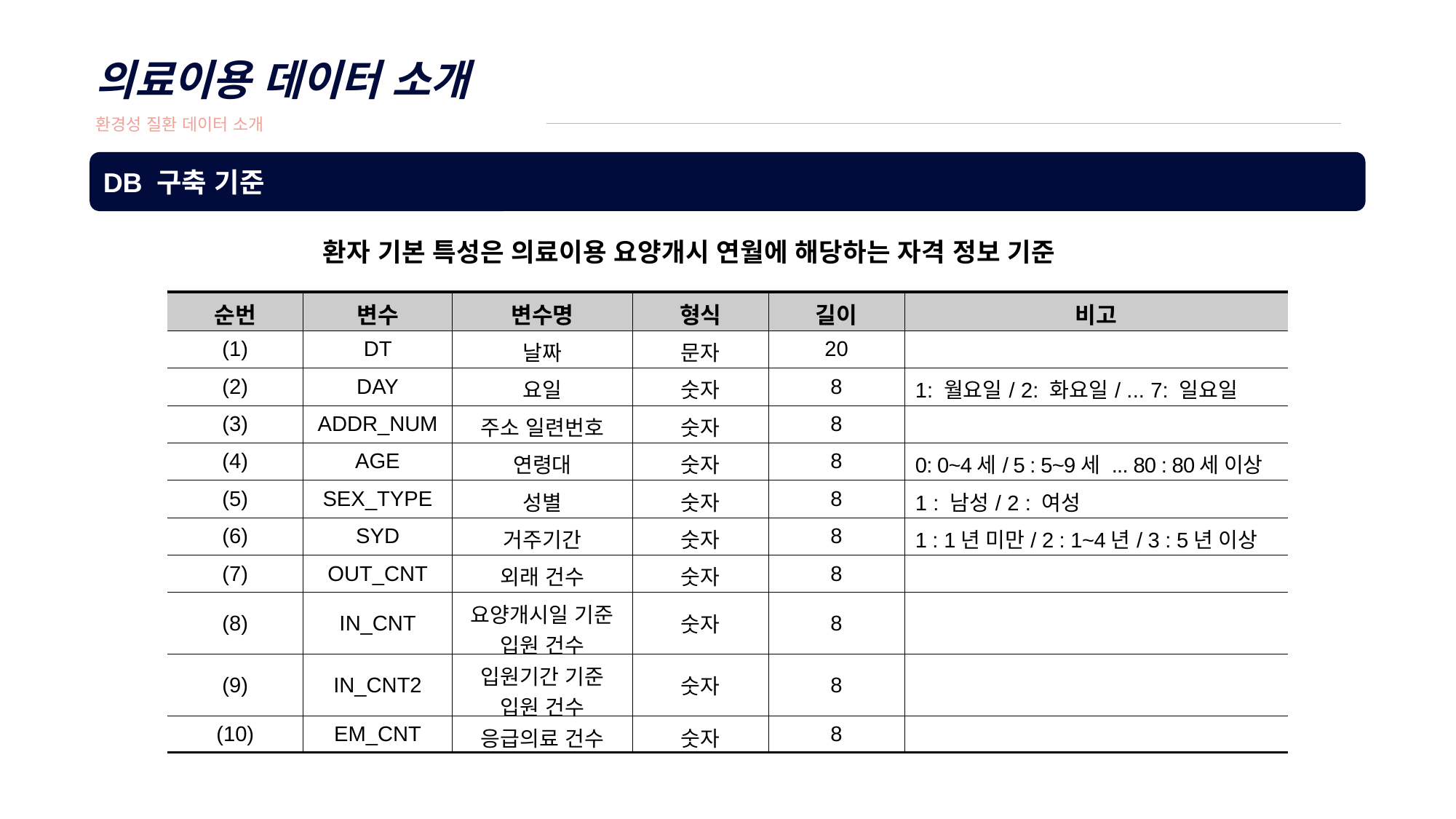

의료이용 데이터 소개
환경성 질환 데이터 소개
DB 구축 기준
환자 기본 특성은 의료이용 요양개시 연월에 해당하는 자격 정보 기준
| 순번 | 변수 | 변수명 | 형식 | 길이 | 비고 |
| --- | --- | --- | --- | --- | --- |
| (1) | DT | 날짜 | 문자 | 20 |  |
| (2) | DAY | 요일 | 숫자 | 8 | 1: 월요일/ 2: 화요일/ ... 7: 일요일 |
| (3) | ADDR\_NUM | 주소 일련번호 | 숫자 | 8 |  |
| (4) | AGE | 연령대 | 숫자 | 8 | 0: 0~4세/ 5 : 5~9세 ... 80 : 80세 이상 |
| (5) | SEX\_TYPE | 성별 | 숫자 | 8 | 1 : 남성/ 2 : 여성 |
| (6) | SYD | 거주기간 | 숫자 | 8 | 1 : 1년 미만/ 2 : 1~4년/ 3 : 5년 이상 |
| (7) | OUT\_CNT | 외래 건수 | 숫자 | 8 |  |
| (8) | IN\_CNT | 요양개시일 기준 입원 건수 | 숫자 | 8 |  |
| (9) | IN\_CNT2 | 입원기간 기준 입원 건수 | 숫자 | 8 |  |
| (10) | EM\_CNT | 응급의료 건수 | 숫자 | 8 |  |